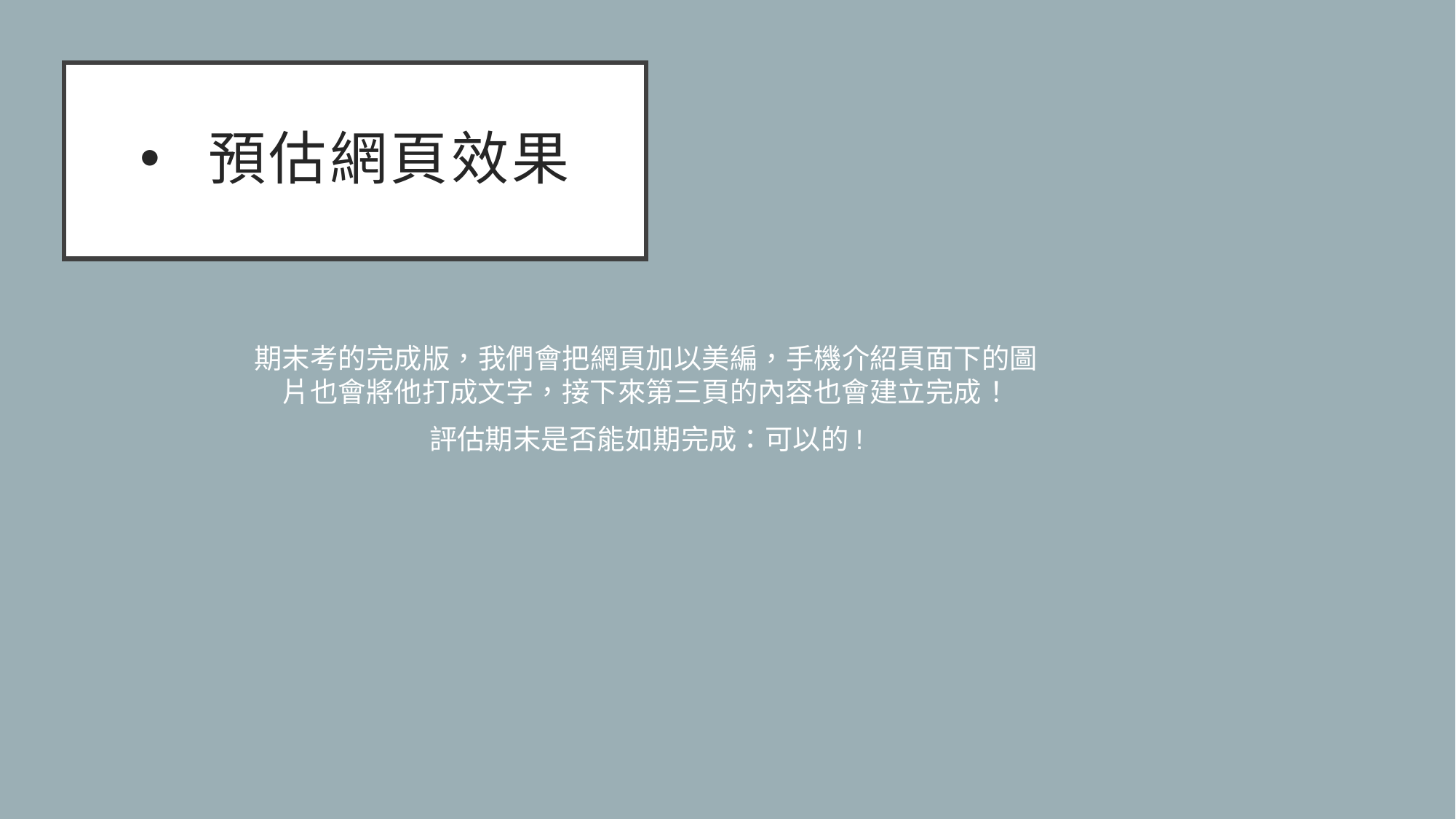

# 預估網頁效果
期末考的完成版，我們會把網頁加以美編，手機介紹頁面下的圖片也會將他打成文字，接下來第三頁的內容也會建立完成！
評估期末是否能如期完成：可以的!